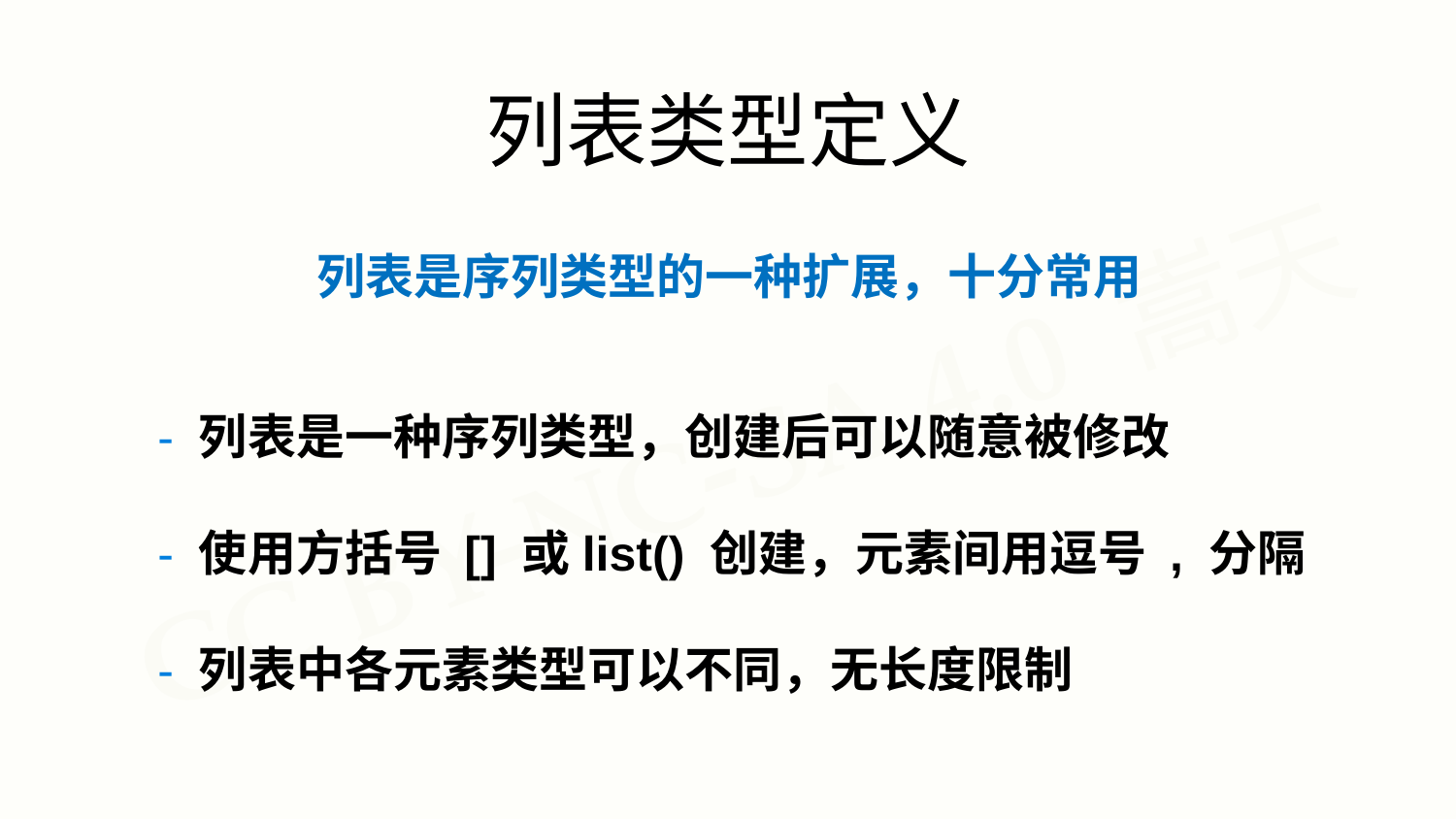

列表类型定义
列表是序列类型的一种扩展，十分常用
- 列表是一种序列类型，创建后可以随意被修改
- 使用方括号 [] 或list() 创建，元素间用逗号 , 分隔
- 列表中各元素类型可以不同，无长度限制